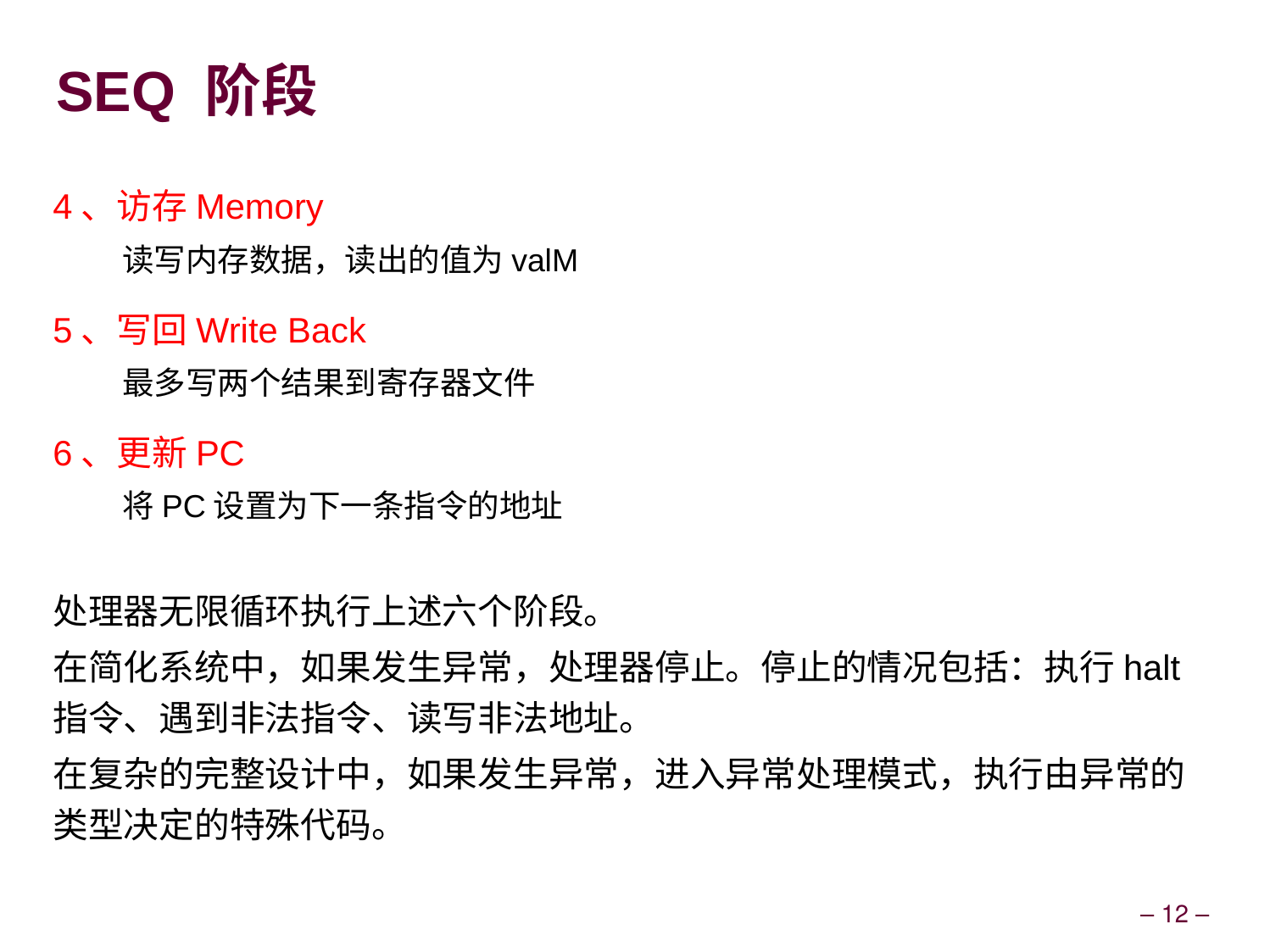

# SEQ 阶段
4、访存Memory
读写内存数据，读出的值为valM
5、写回Write Back
最多写两个结果到寄存器文件
6、更新PC
将PC设置为下一条指令的地址

处理器无限循环执行上述六个阶段。
在简化系统中，如果发生异常，处理器停止。停止的情况包括：执行halt指令、遇到非法指令、读写非法地址。
在复杂的完整设计中，如果发生异常，进入异常处理模式，执行由异常的类型决定的特殊代码。